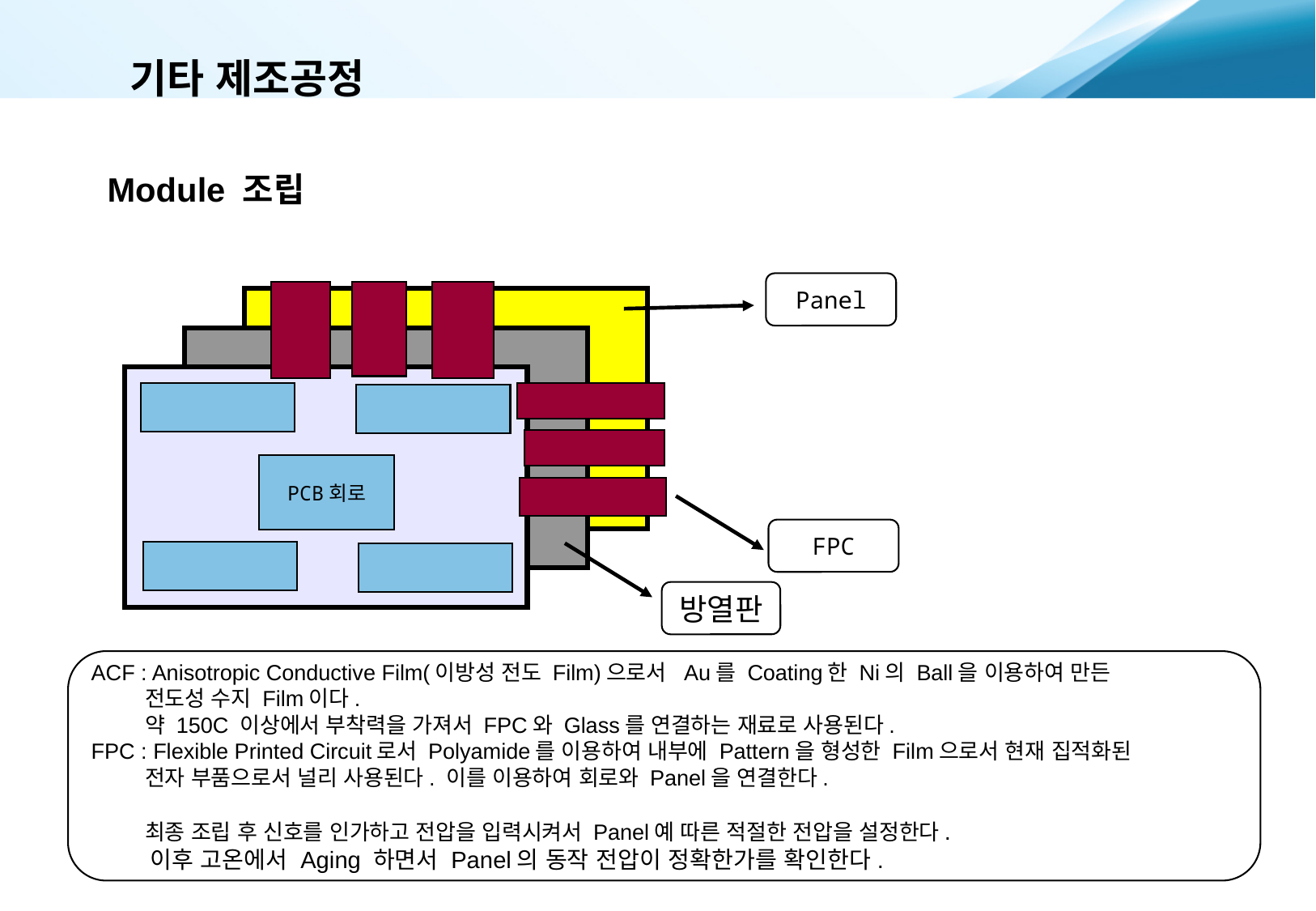

# 기타 제조공정
Module 조립
Panel

PCB회로

FPC

방열판
ACF : Anisotropic Conductive Film(이방성 전도 Film)으로서  Au를 Coating한 Ni의 Ball을 이용하여 만든
        전도성 수지 Film이다.
        약 150C 이상에서 부착력을 가져서 FPC와 Glass를 연결하는 재료로 사용된다.
FPC : Flexible Printed Circuit로서 Polyamide를 이용하여 내부에 Pattern을 형성한 Film으로서 현재 집적화된
        전자 부품으로서 널리 사용된다. 이를 이용하여 회로와 Panel을 연결한다.

        최종 조립 후 신호를 인가하고 전압을 입력시켜서 Panel예 따른 적절한 전압을 설정한다.
        이후 고온에서 Aging 하면서 Panel의 동작 전압이 정확한가를 확인한다.